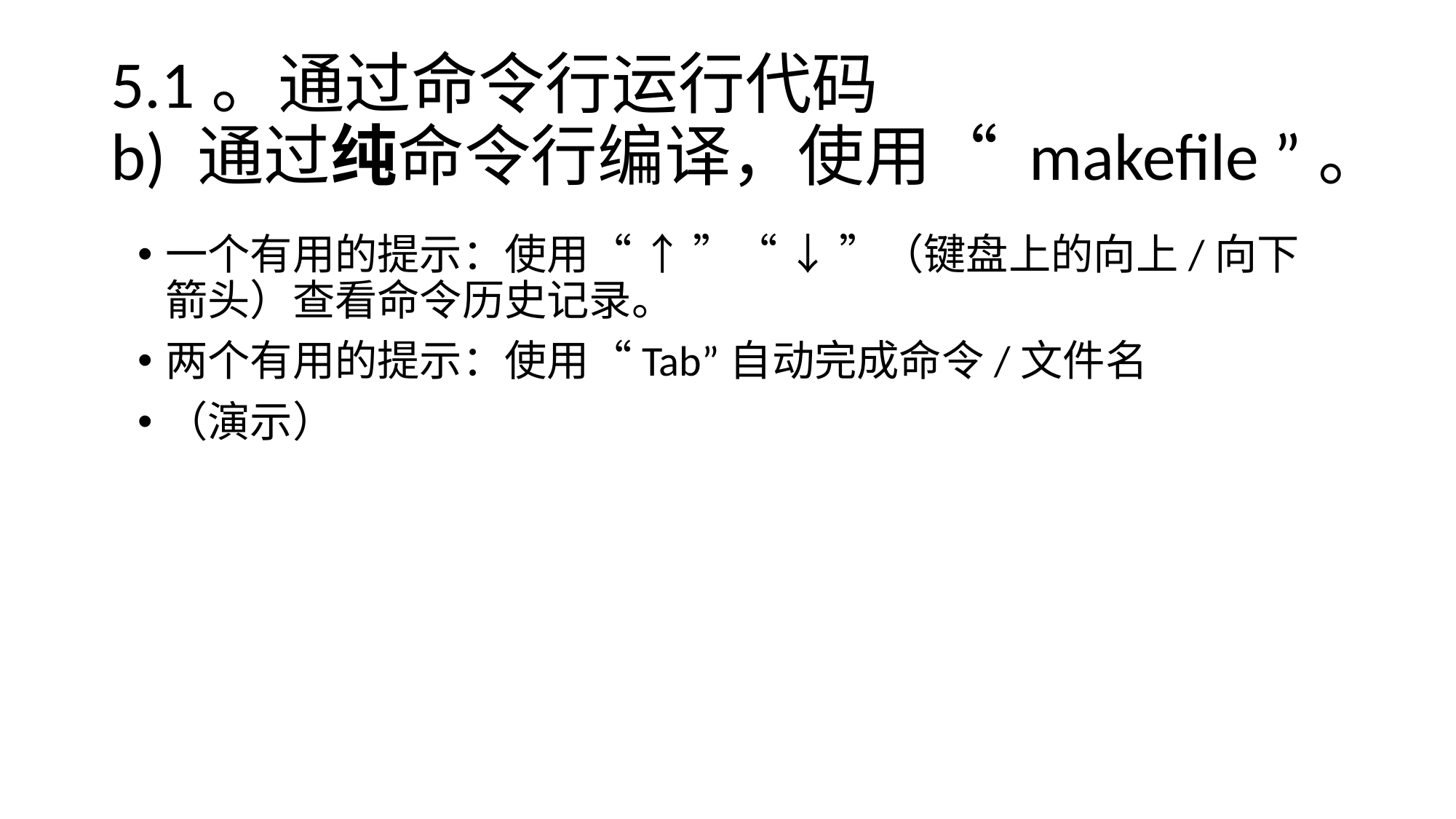

# 5.1。通过命令行运行代码 b) 通过纯命令行编译，使用“ makefile ”。
一个有用的提示：使用“ ↑ ”“ ↓ ”（键盘上的向上/向下箭头）查看命令历史记录。
两个有用的提示：使用“Tab”自动完成命令/文件名
（演示）